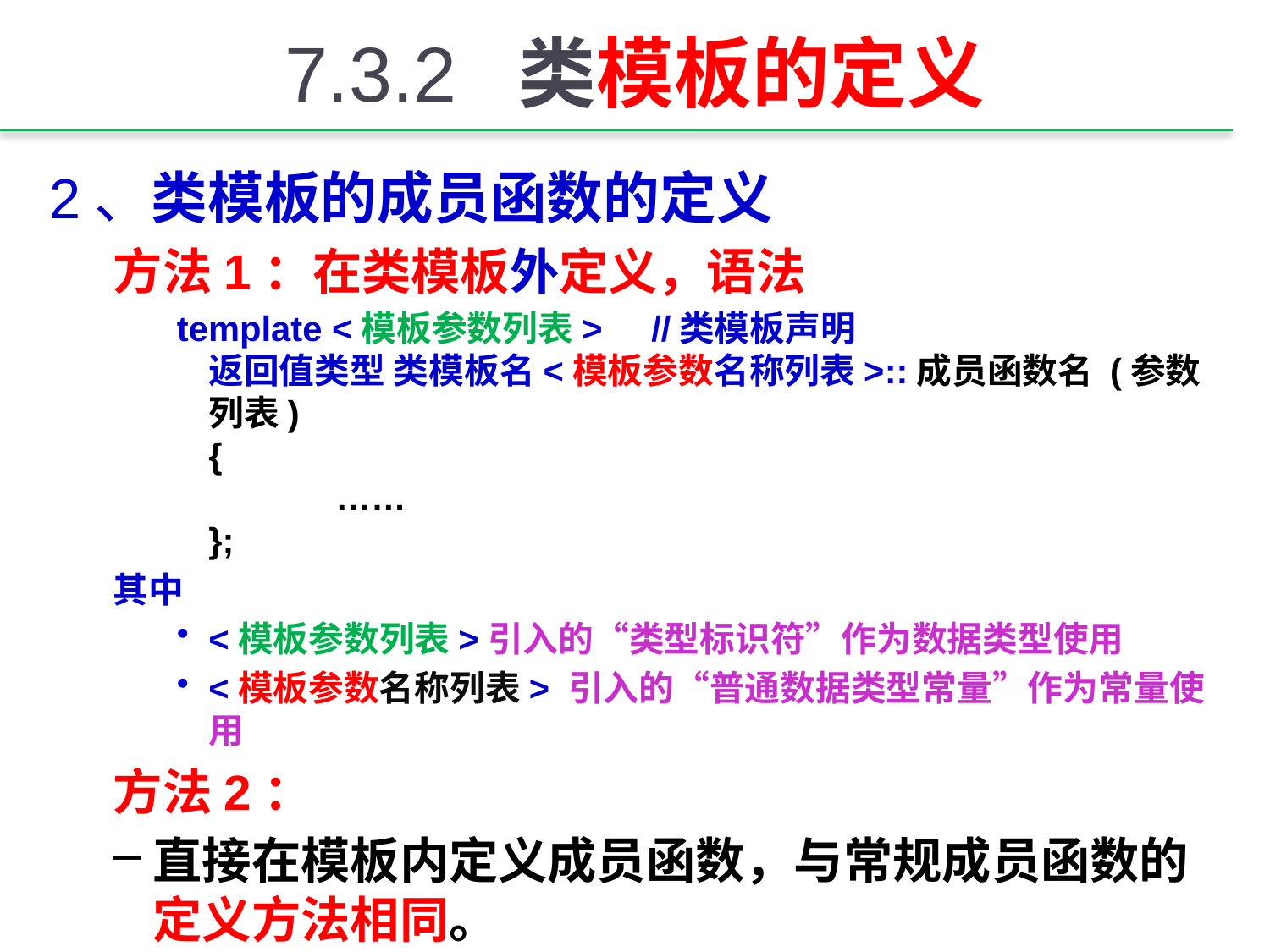

# 7.3.2  类模板的定义
2、类模板的成员函数的定义
方法1：在类模板外定义，语法
template <模板参数列表>     //类模板声明
返回值类型 类模板名<模板参数名称列表>::成员函数名 (参数列表)
{
	……
};
其中
<模板参数列表>引入的“类型标识符”作为数据类型使用
<模板参数名称列表> 引入的“普通数据类型常量”作为常量使用
方法2：
直接在模板内定义成员函数，与常规成员函数的定义方法相同。